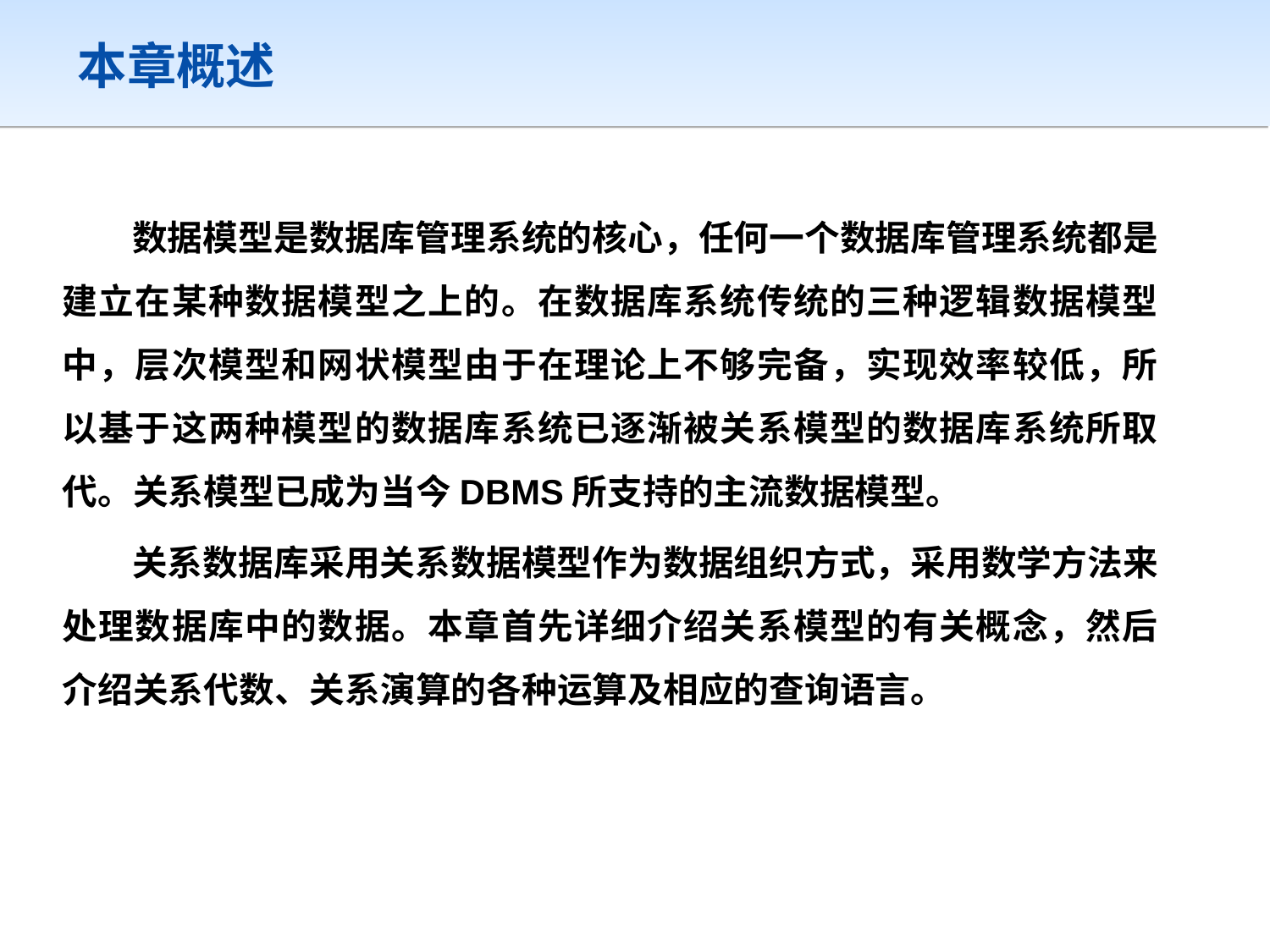

# 本章概述
数据模型是数据库管理系统的核心，任何一个数据库管理系统都是建立在某种数据模型之上的。在数据库系统传统的三种逻辑数据模型中，层次模型和网状模型由于在理论上不够完备，实现效率较低，所以基于这两种模型的数据库系统已逐渐被关系模型的数据库系统所取代。关系模型已成为当今DBMS所支持的主流数据模型。
关系数据库采用关系数据模型作为数据组织方式，采用数学方法来处理数据库中的数据。本章首先详细介绍关系模型的有关概念，然后介绍关系代数、关系演算的各种运算及相应的查询语言。